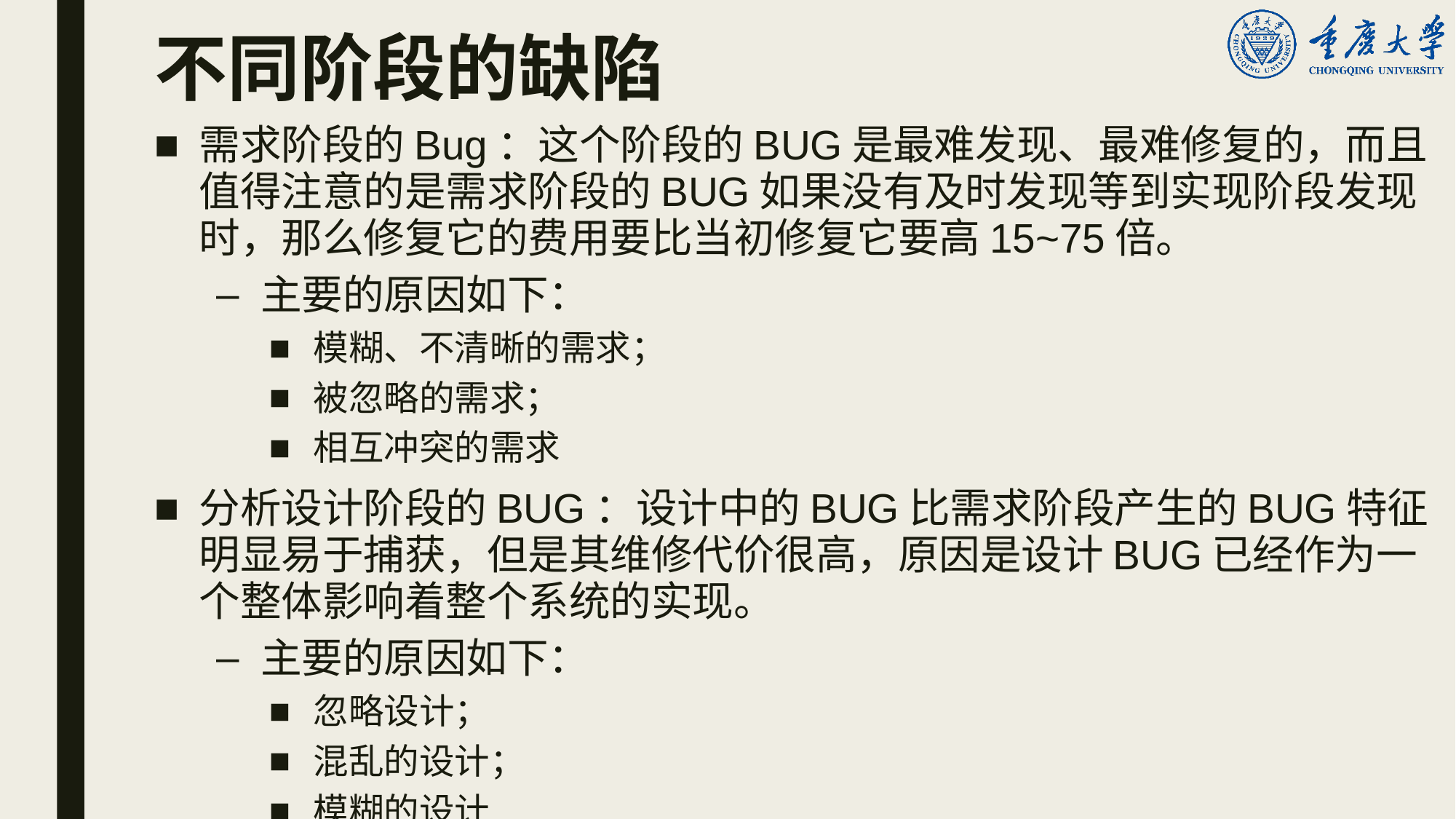

# 不同阶段的缺陷
需求阶段的Bug：这个阶段的BUG是最难发现、最难修复的，而且值得注意的是需求阶段的BUG如果没有及时发现等到实现阶段发现时，那么修复它的费用要比当初修复它要高15~75倍。
主要的原因如下：
模糊、不清晰的需求；
被忽略的需求；
相互冲突的需求
分析设计阶段的BUG：设计中的BUG比需求阶段产生的BUG特征明显易于捕获，但是其维修代价很高，原因是设计BUG已经作为一个整体影响着整个系统的实现。
主要的原因如下：
忽略设计；
混乱的设计；
模糊的设计